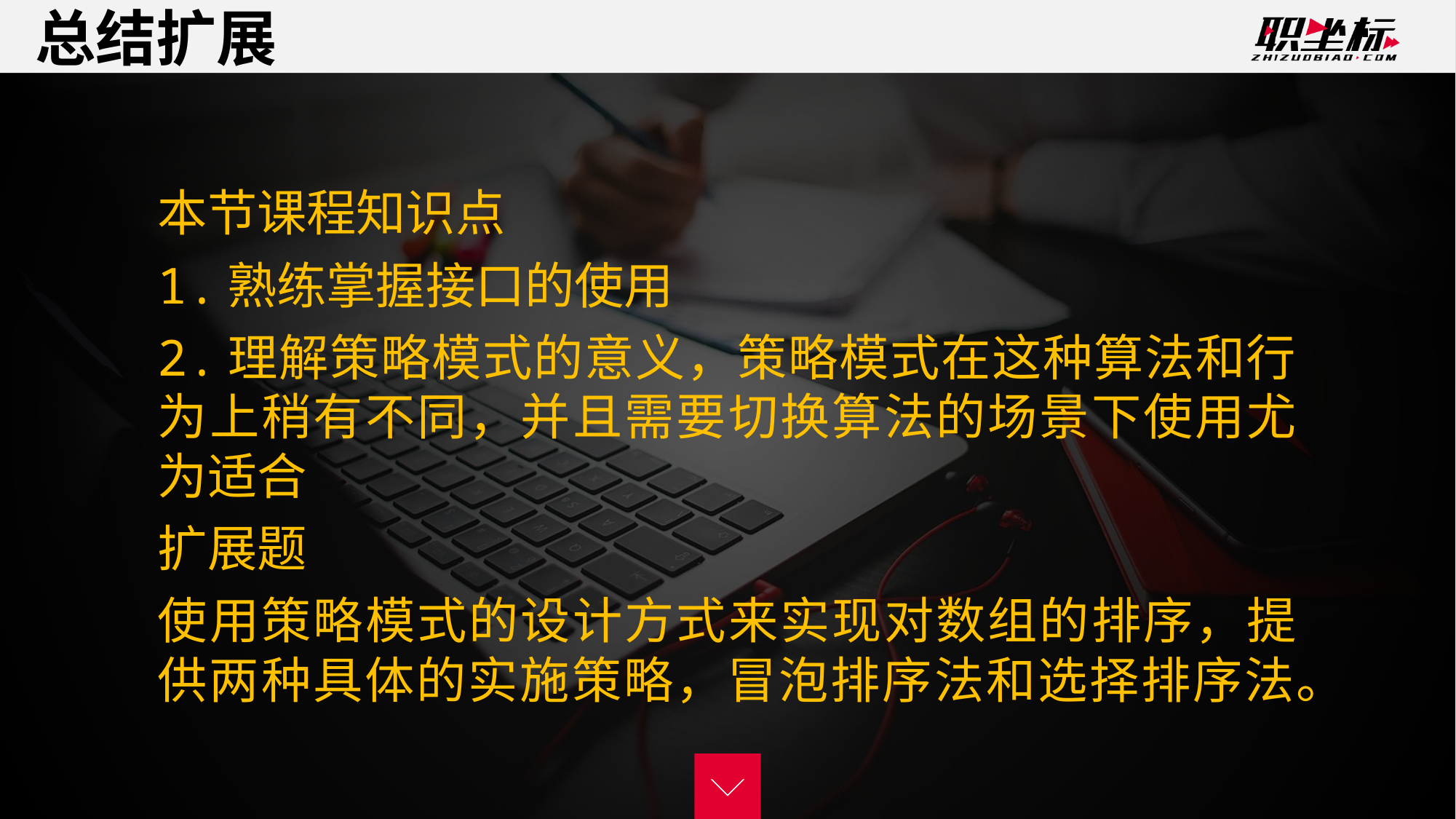

总结扩展

本节课程知识点
1.熟练掌握接口的使用
2.理解策略模式的意义，策略模式在这种算法和行为上稍有不同，并且需要切换算法的场景下使用尤为适合
扩展题
使用策略模式的设计方式来实现对数组的排序，提供两种具体的实施策略，冒泡排序法和选择排序法。